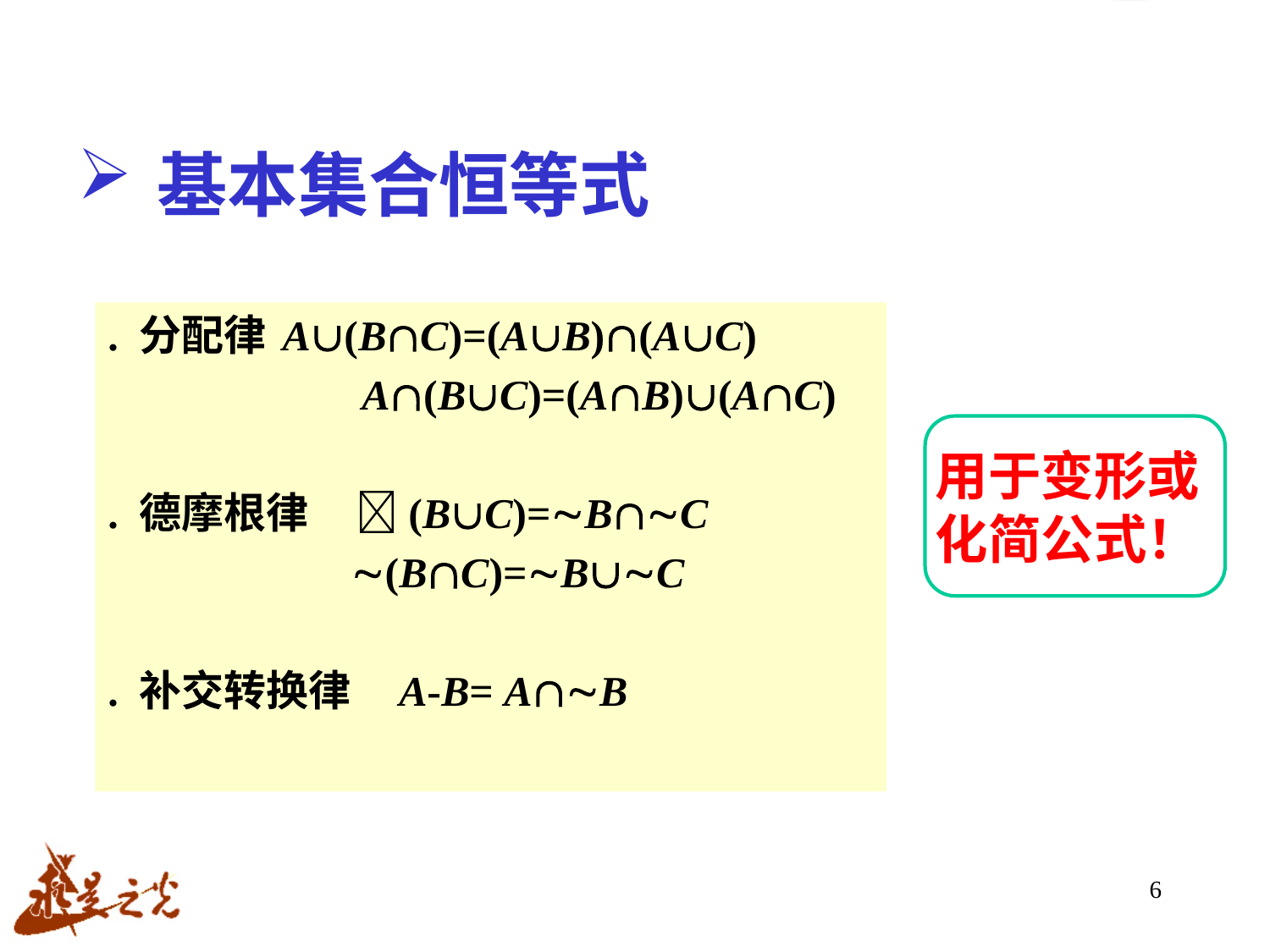

# 基本集合恒等式
. 分配律	A∪(B∩C)=(A∪B)∩(A∪C)
                        A∩(B∪C)=(A∩B)∪(A∩C)

. 德摩根律     ∼(B∪C)=∼B∩∼C
                       ∼(B∩C)=∼B∪∼C

. 补交转换律    A-B= A∩∼B

用于变形或化简公式！

6